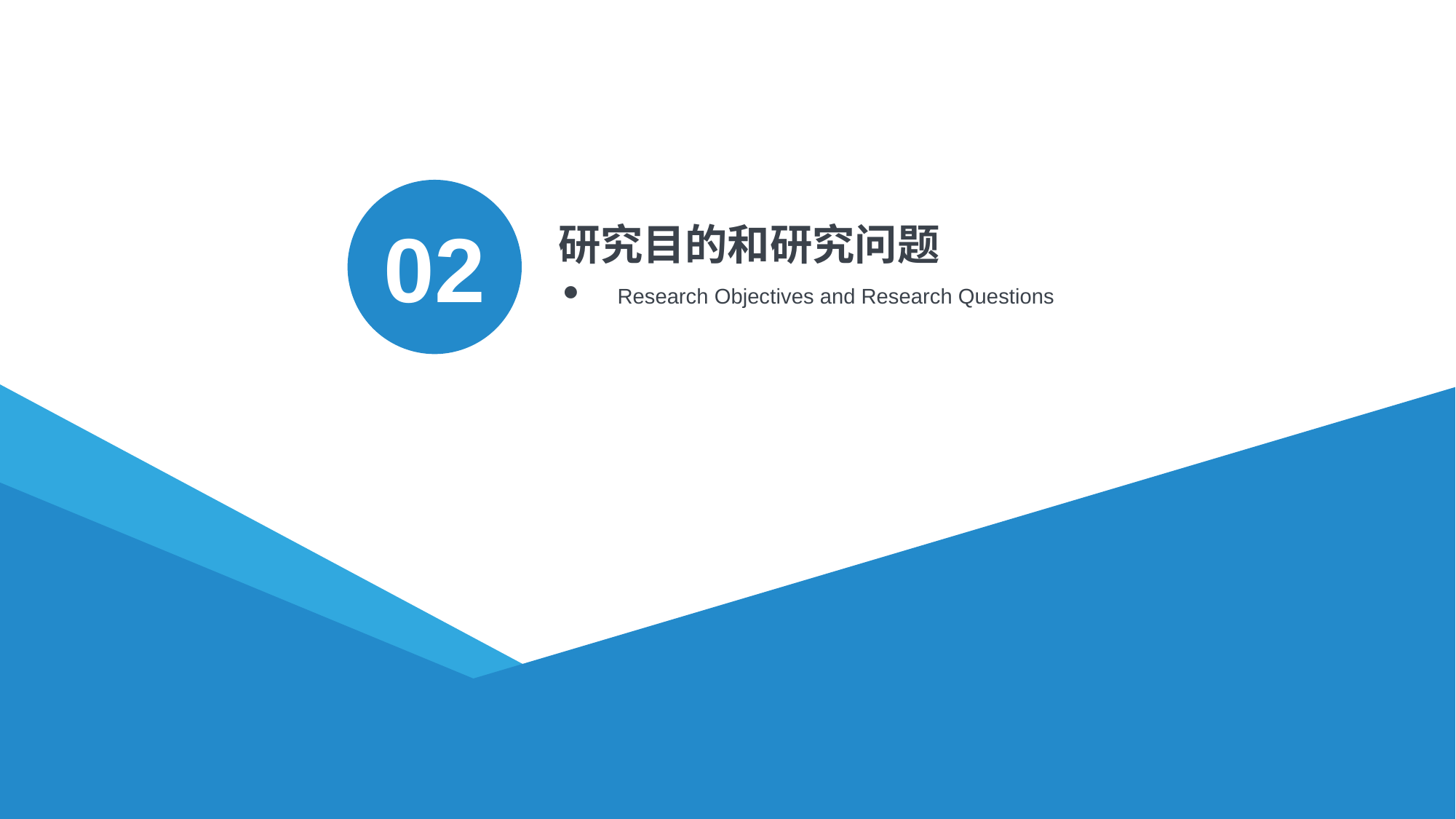

02
研究目的和研究问题
Research Objectives and Research Questions